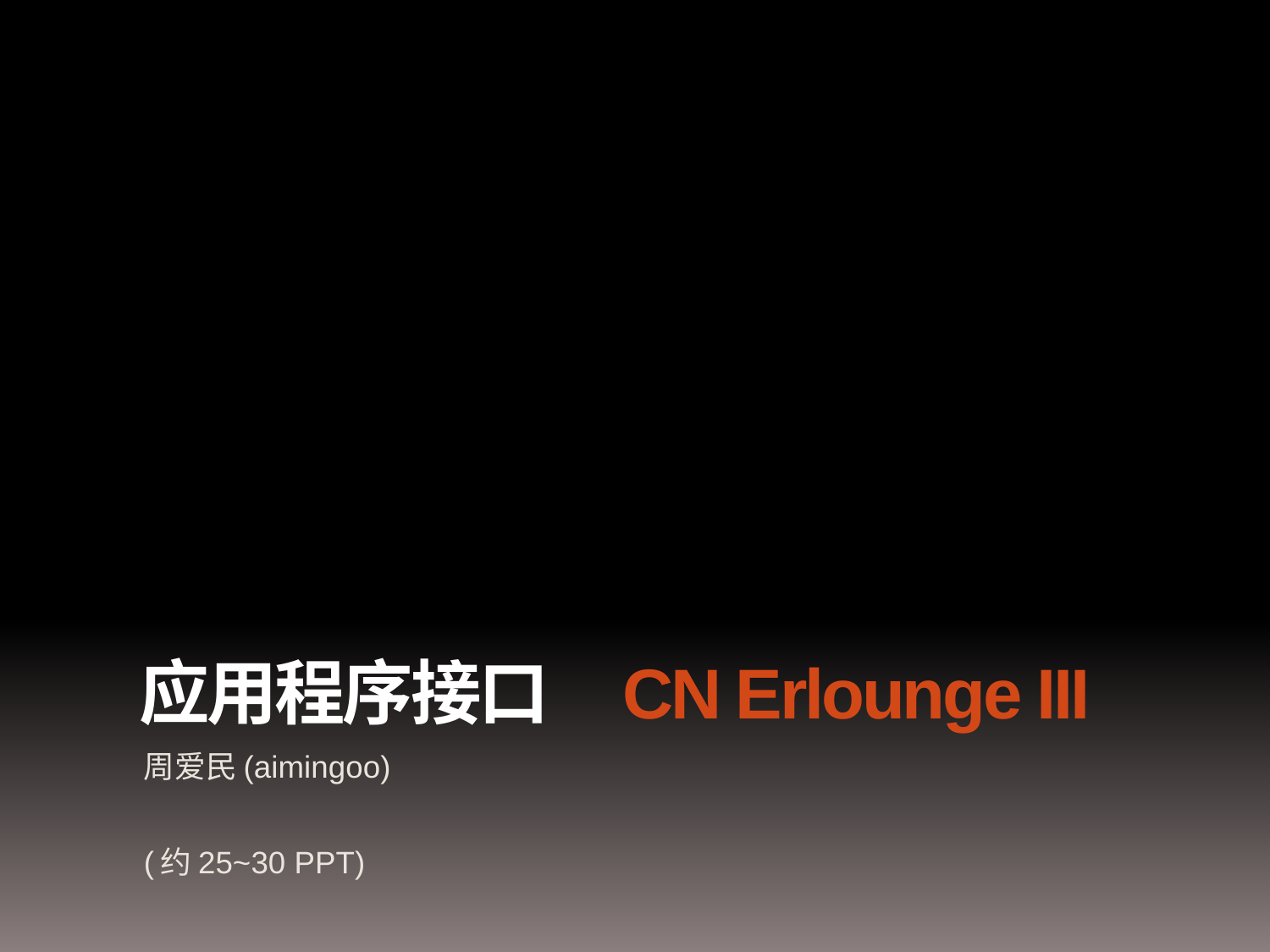

# 应用程序接口    CN Erlounge III
周爱民(aimingoo)

(约25~30 PPT)